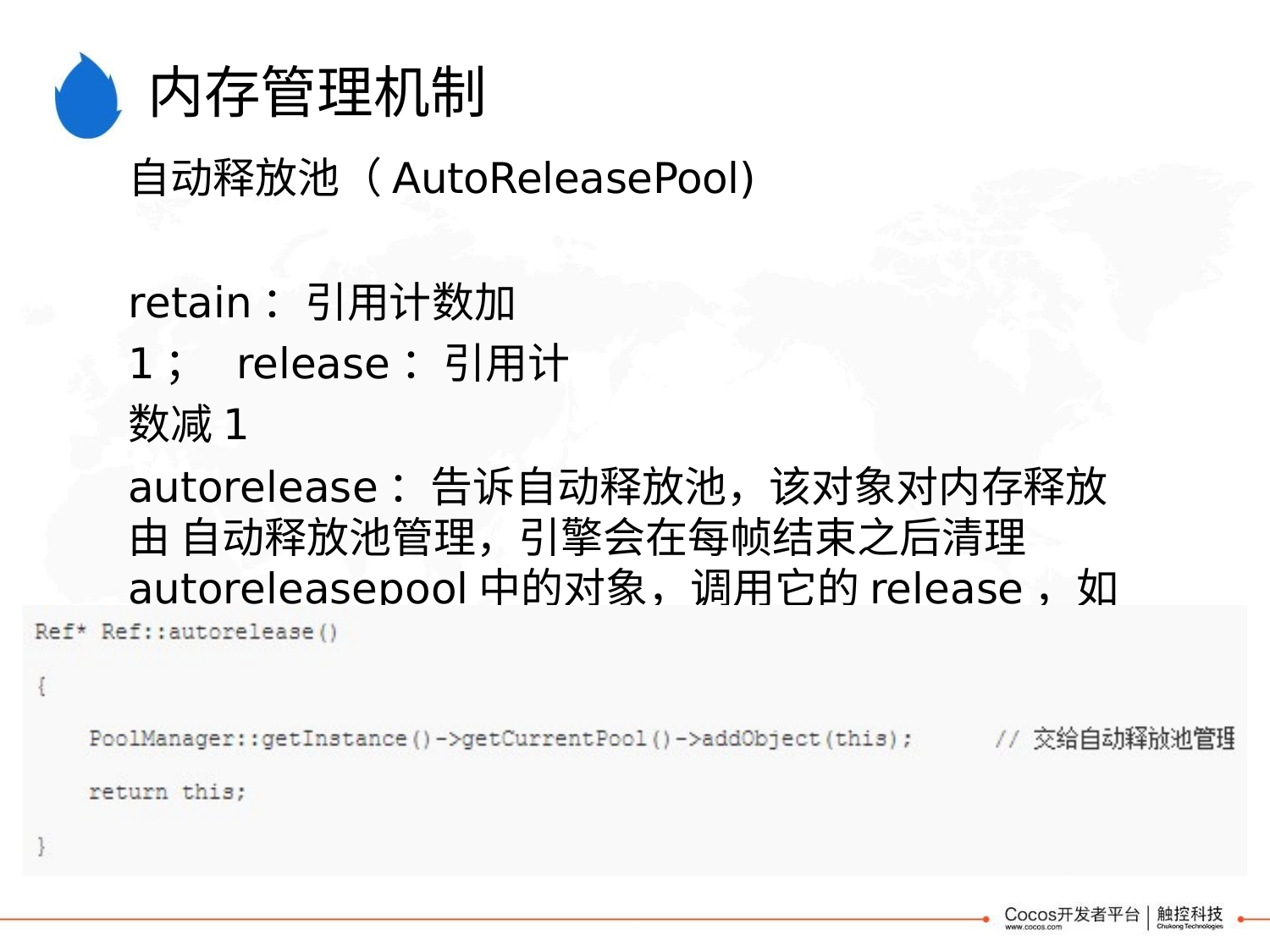

# 内存管理机制
自动释放池（AutoReleasePool)

retain：引用计数加1；  release：引用计数减1
autorelease：告诉自动释放池，该对象对内存释放由 自动释放池管理，引擎会在每帧结束之后清理
autoreleasepool中的对象，调用它的release，如果 对象引用计数值降为0将对象销毁。